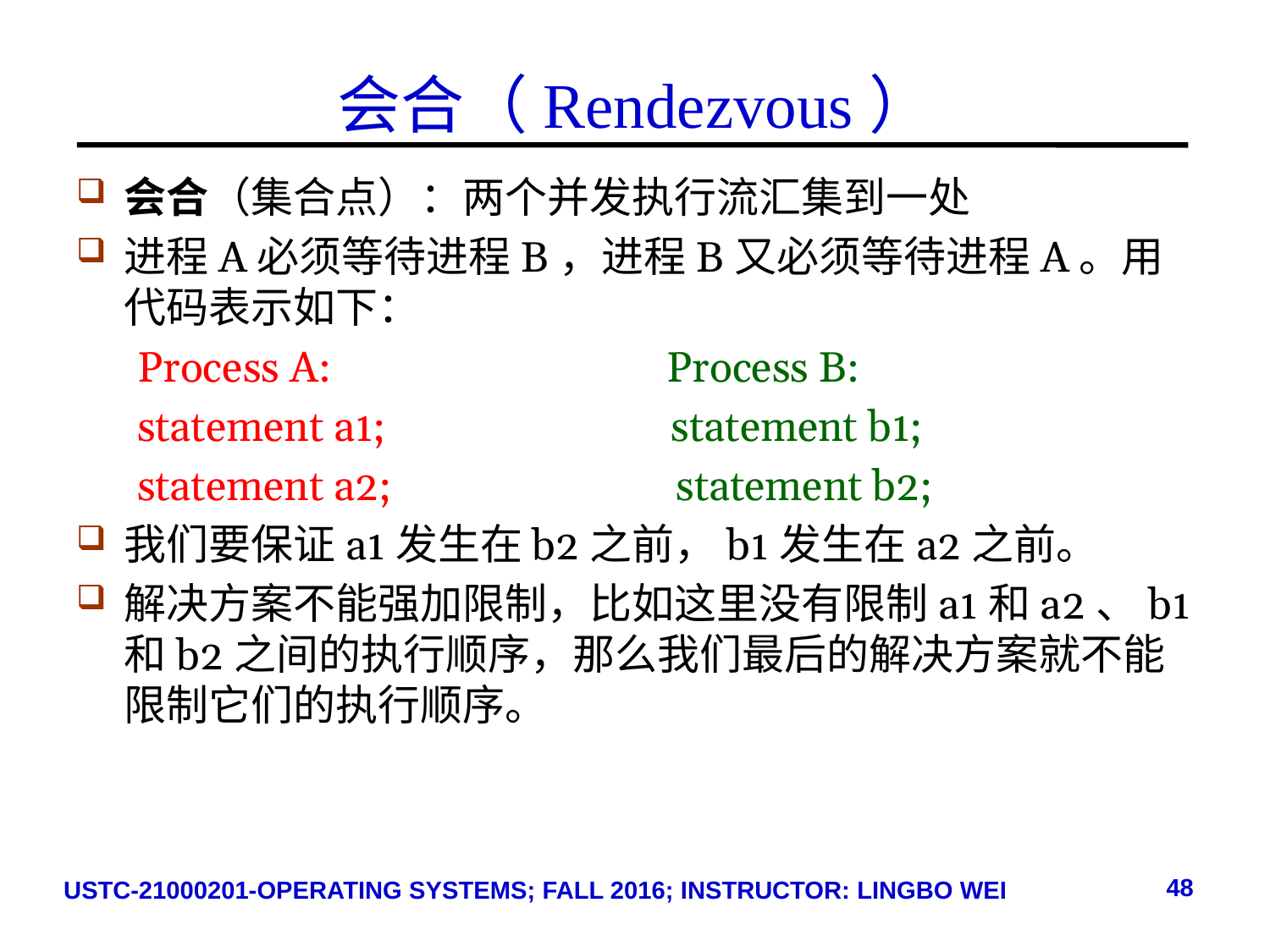

# 会合（Rendezvous）
会合（集合点）：两个并发执行流汇集到一处
进程A必须等待进程B，进程B又必须等待进程A。用代码表示如下：
      Process A:                                 Process B:
      statement a1;                            statement b1;
      statement a2;                                                                   statement b2;
我们要保证a1发生在b2之前，b1发生在a2之前。
解决方案不能强加限制，比如这里没有限制a1和a2、b1和b2之间的执行顺序，那么我们最后的解决方案就不能限制它们的执行顺序。

48
USTC-21000201-OPERATING SYSTEMS; FALL 2016; INSTRUCTOR: LINGBO WEI